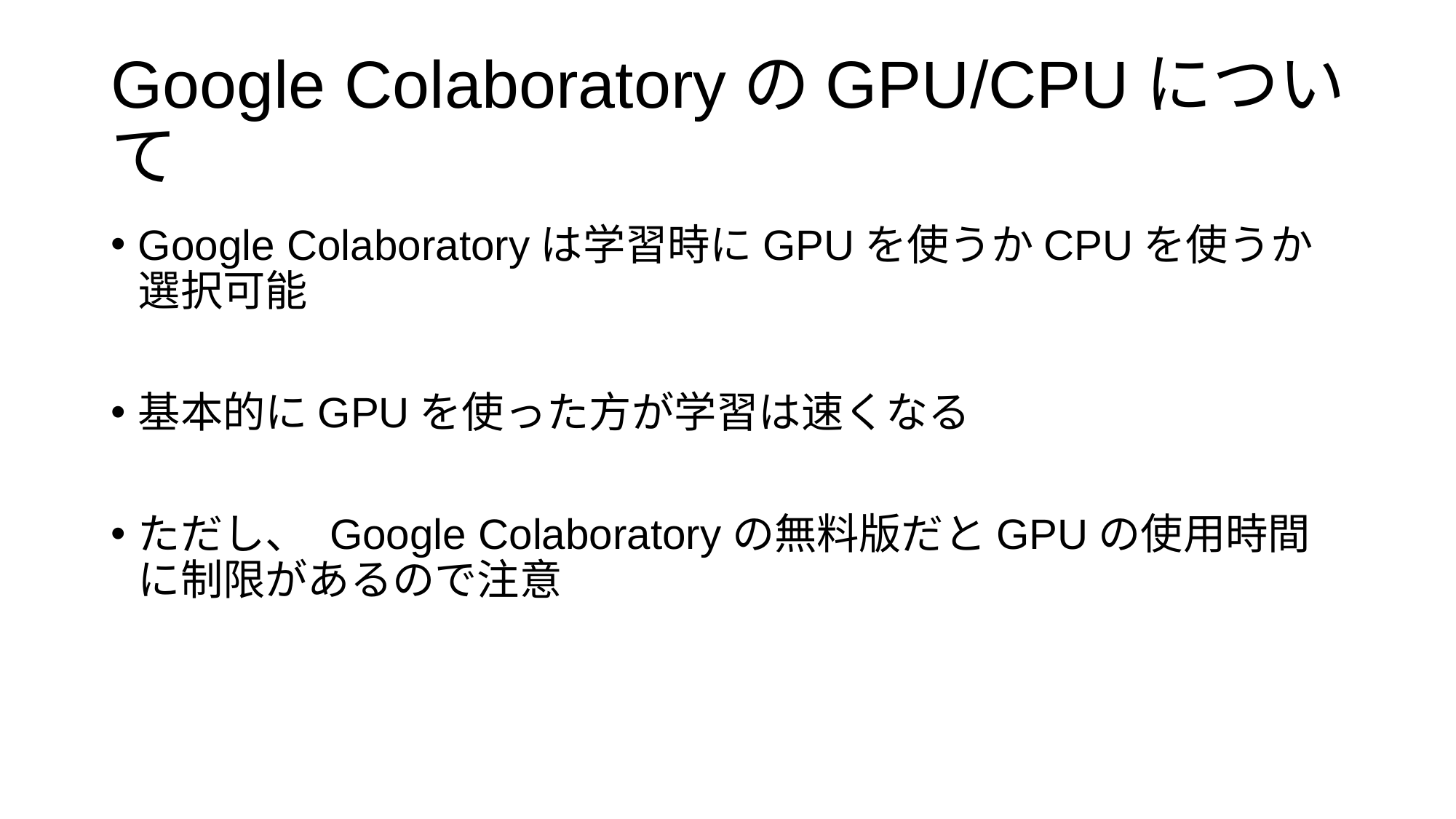

# Google ColaboratoryのGPU/CPUについて
Google Colaboratoryは学習時にGPUを使うかCPUを使うか選択可能

基本的にGPUを使った方が学習は速くなる

ただし、 Google Colaboratoryの無料版だとGPUの使用時間に制限があるので注意